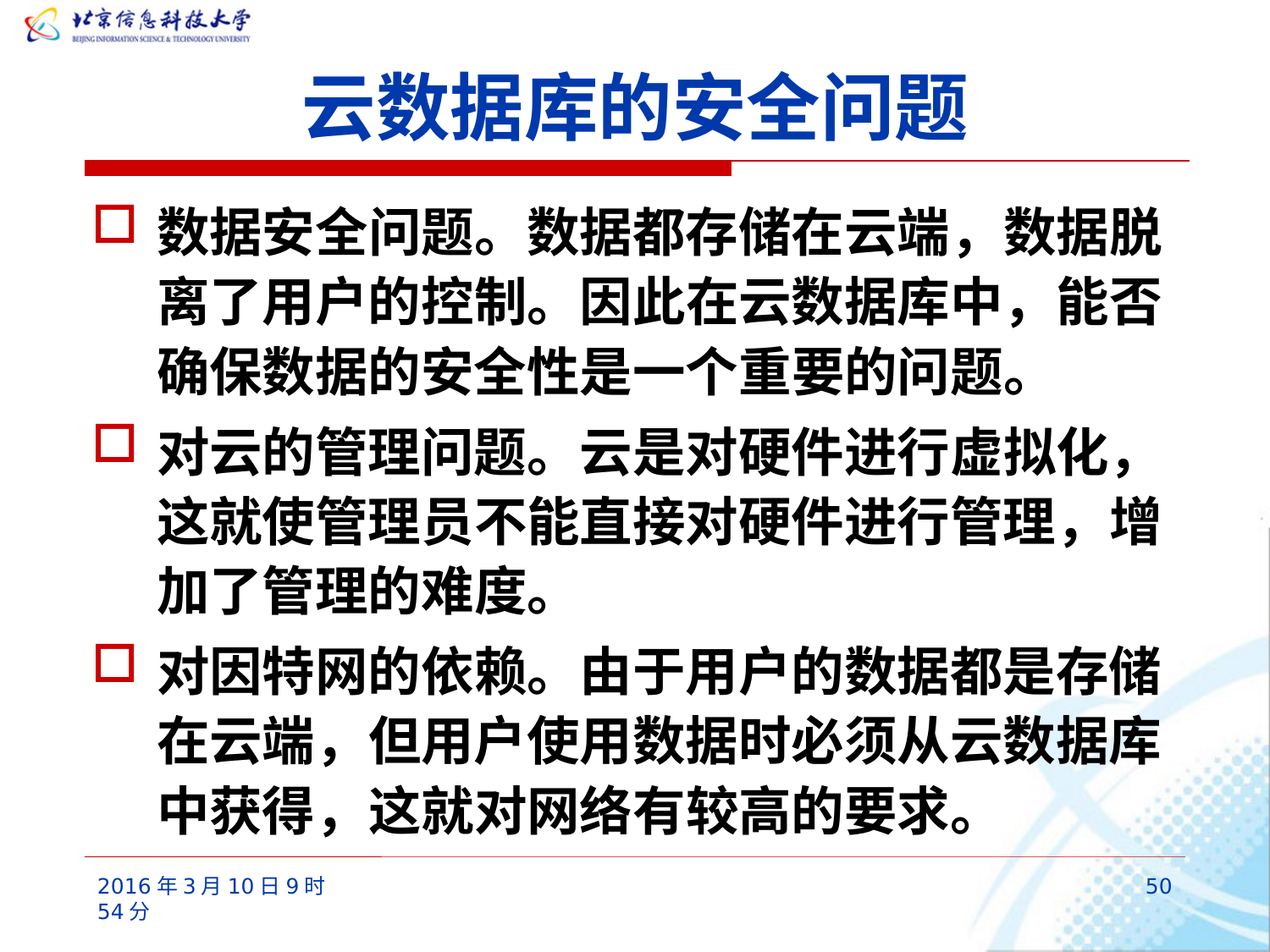

# 云数据库的安全问题
数据安全问题。数据都存储在云端，数据脱离了用户的控制。因此在云数据库中，能否确保数据的安全性是一个重要的问题。
对云的管理问题。云是对硬件进行虚拟化，这就使管理员不能直接对硬件进行管理，增加了管理的难度。
对因特网的依赖。由于用户的数据都是存储在云端，但用户使用数据时必须从云数据库中获得，这就对网络有较高的要求。
2016年3月10日9时54分
50